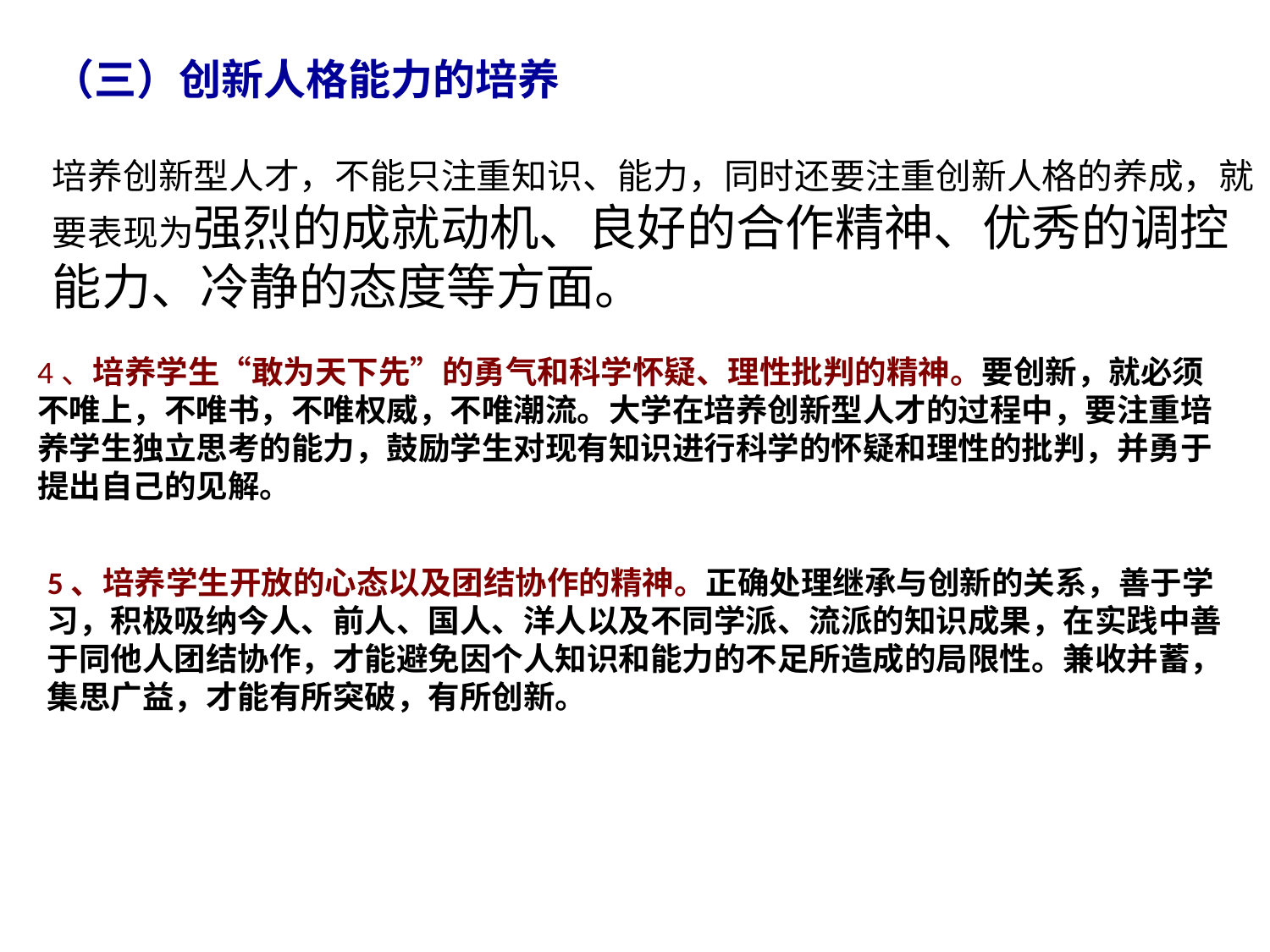

（三）创新人格能力的培养

培养创新型人才，不能只注重知识、能力，同时还要注重创新人格的养成，就要表现为强烈的成就动机、良好的合作精神、优秀的调控能力、冷静的态度等方面。
4、培养学生“敢为天下先”的勇气和科学怀疑、理性批判的精神。要创新，就必须不唯上，不唯书，不唯权威，不唯潮流。大学在培养创新型人才的过程中，要注重培养学生独立思考的能力，鼓励学生对现有知识进行科学的怀疑和理性的批判，并勇于提出自己的见解。
5、培养学生开放的心态以及团结协作的精神。正确处理继承与创新的关系，善于学习，积极吸纳今人、前人、国人、洋人以及不同学派、流派的知识成果，在实践中善于同他人团结协作，才能避免因个人知识和能力的不足所造成的局限性。兼收并蓄，集思广益，才能有所突破，有所创新。